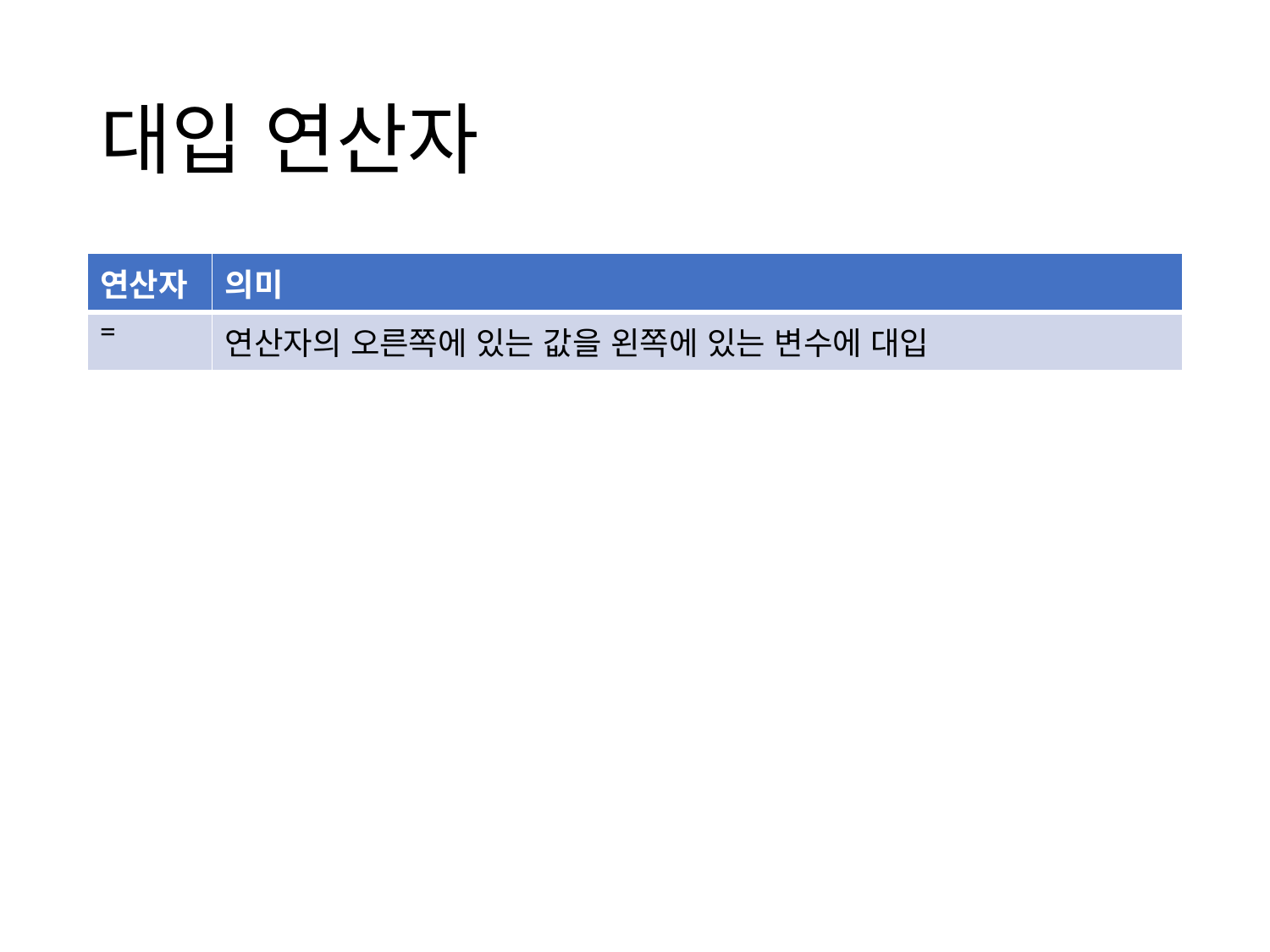

# 대입 연산자
| 연산자 | 의미 |
| --- | --- |
| = | 연산자의 오른쪽에 있는 값을 왼쪽에 있는 변수에 대입 |